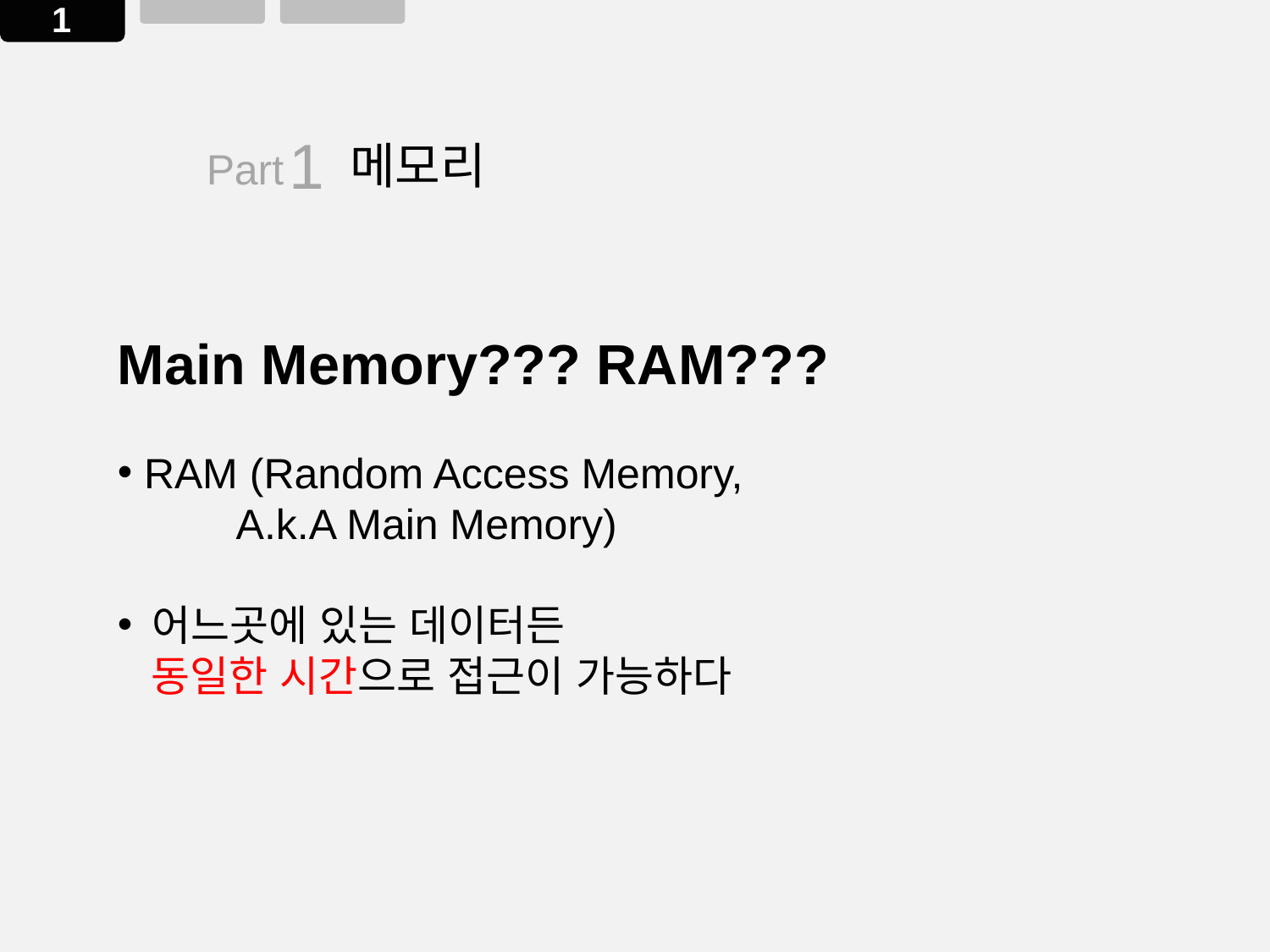

1

1
메모리
Part
Main Memory??? RAM???

 RAM (Random Access Memory,
          A.k.A Main Memory)

 어느곳에 있는 데이터든
  동일한 시간으로 접근이 가능하다